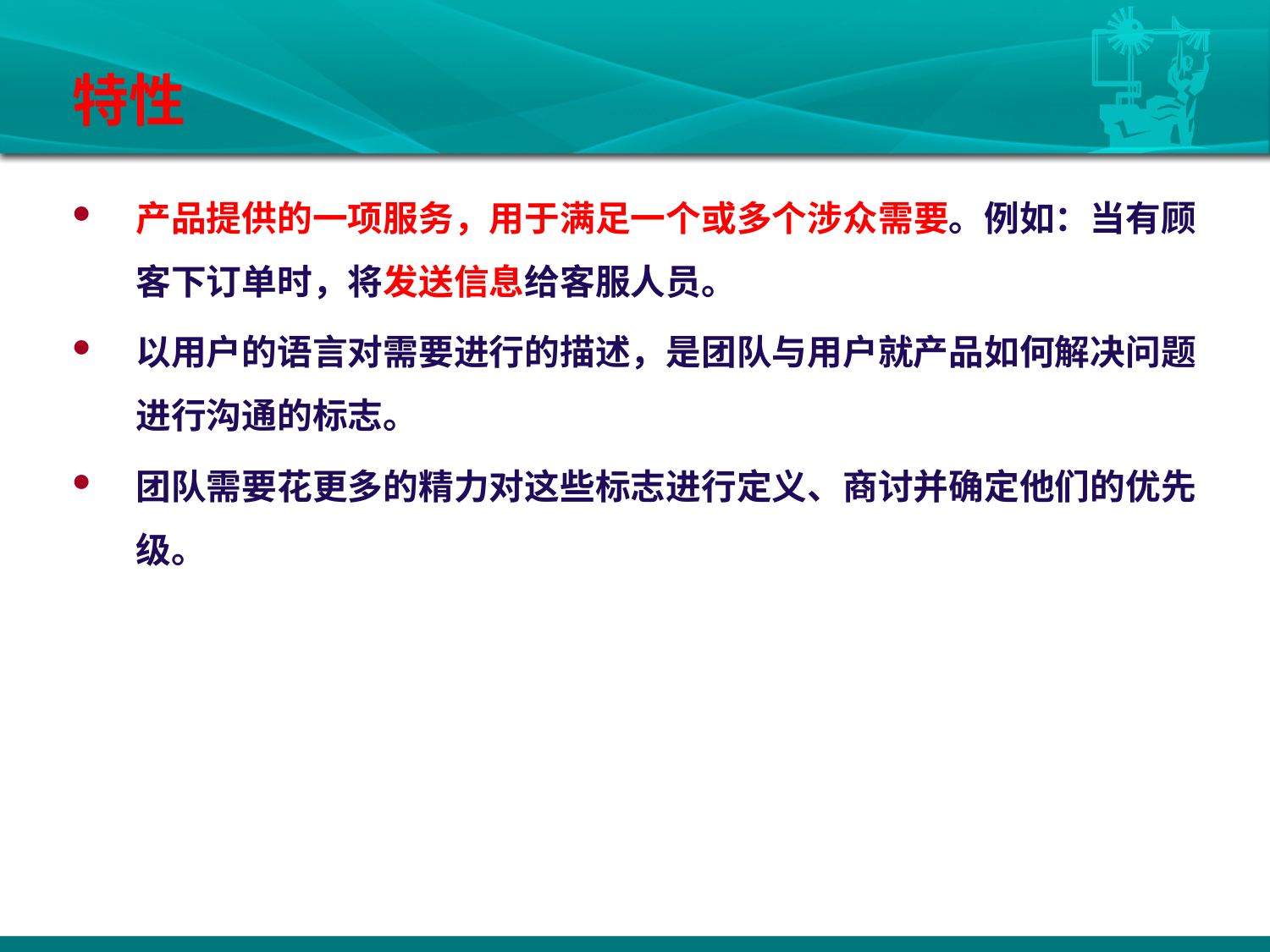

# 特性
产品提供的一项服务，用于满足一个或多个涉众需要。例如：当有顾客下订单时，将发送信息给客服人员。
以用户的语言对需要进行的描述，是团队与用户就产品如何解决问题进行沟通的标志。
团队需要花更多的精力对这些标志进行定义、商讨并确定他们的优先级。